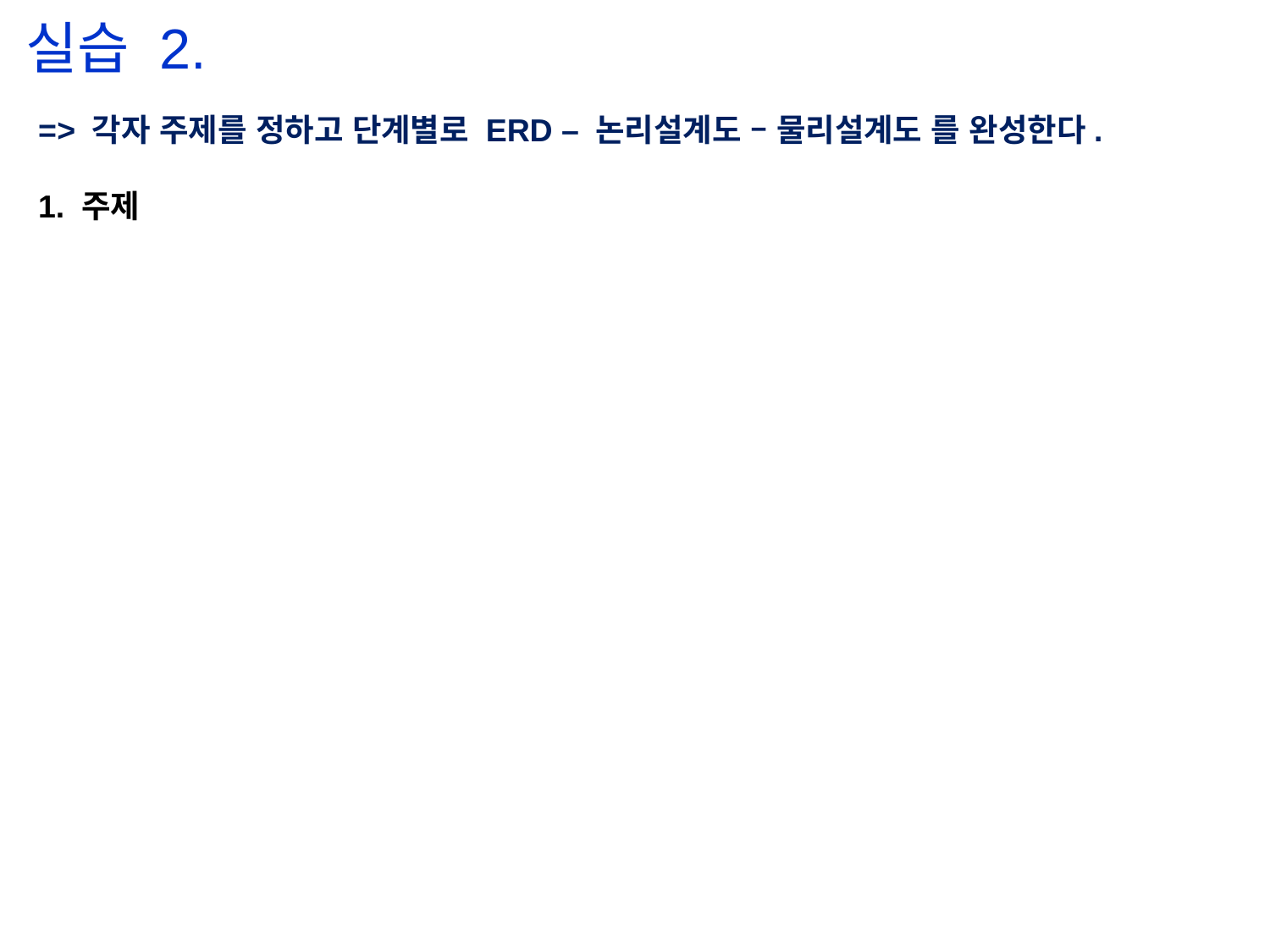

실습 2.

=> 각자 주제를 정하고 단계별로 ERD – 논리설계도 – 물리설계도 를 완성한다.

1. 주제